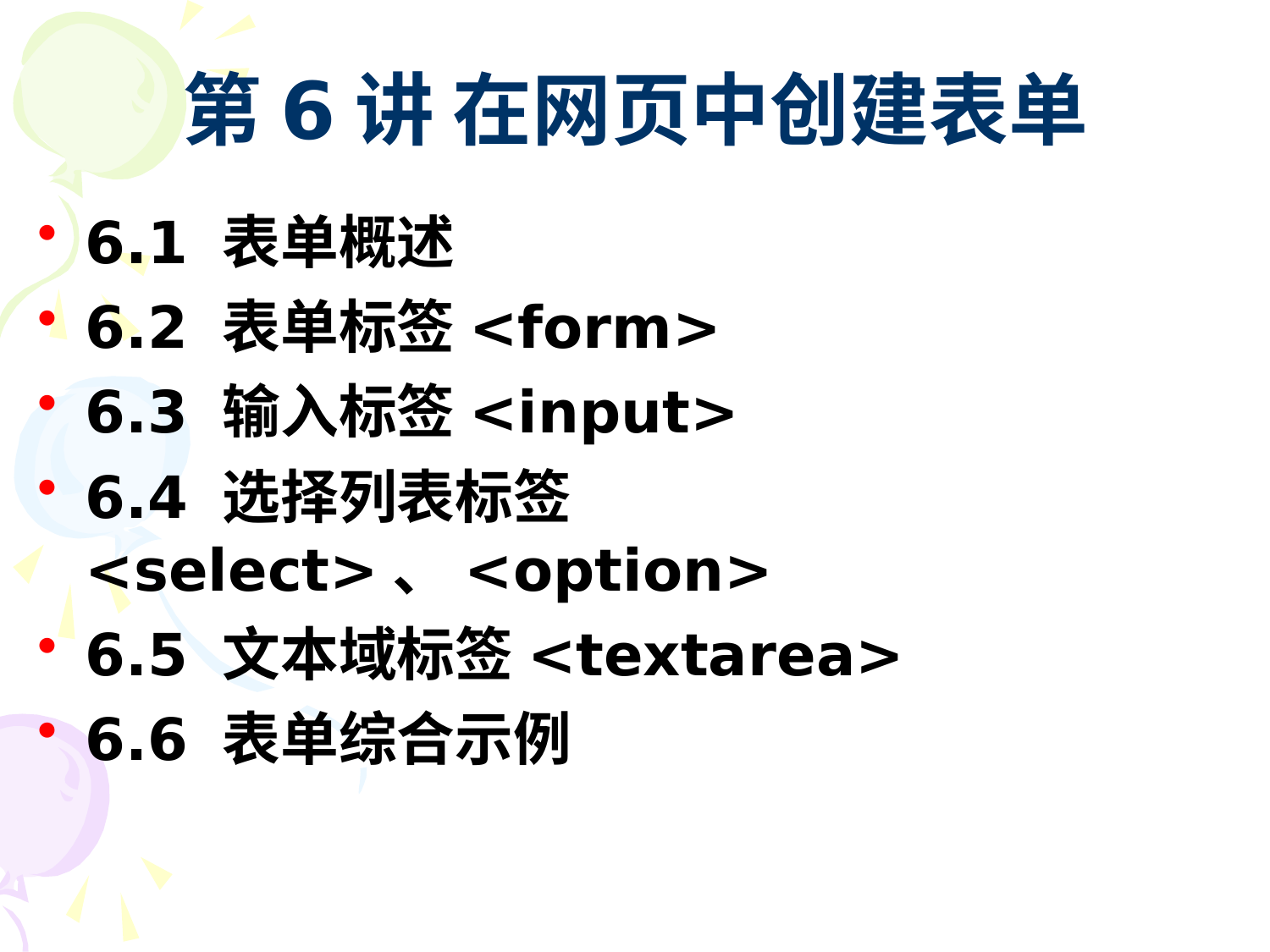

# 第6讲 在网页中创建表单
6.1 表单概述
6.2 表单标签<form>
6.3 输入标签<input>
6.4 选择列表标签<select>、<option>
6.5 文本域标签<textarea>
6.6 表单综合示例